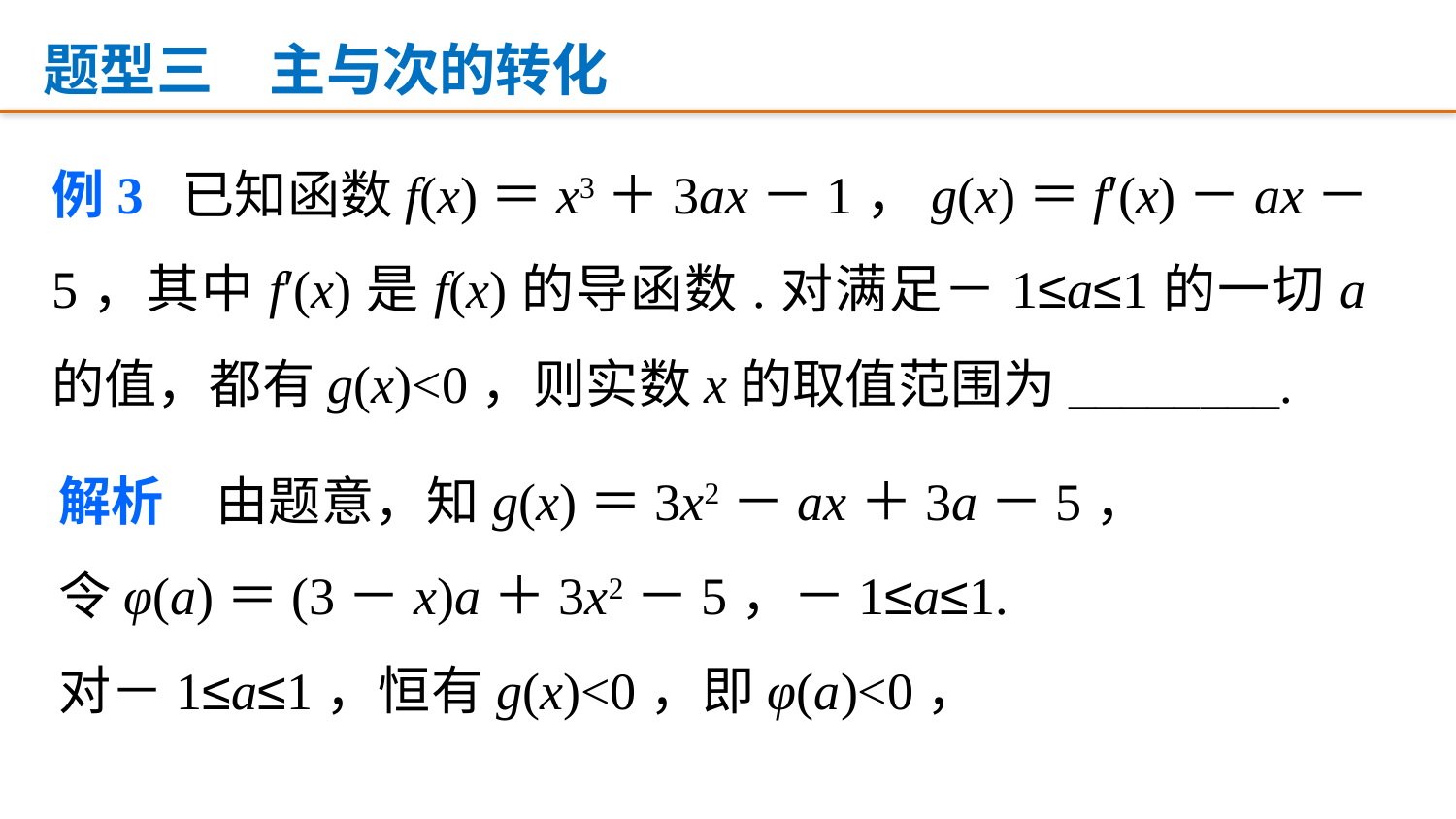

题型三　主与次的转化
例3  已知函数f(x)＝x3＋3ax－1，g(x)＝f′(x)－ax－5，其中f′(x)是f(x)的导函数.对满足－1≤a≤1的一切a的值，都有g(x)<0，则实数x的取值范围为________.
解析　由题意，知g(x)＝3x2－ax＋3a－5，
令φ(a)＝(3－x)a＋3x2－5，－1≤a≤1.
对－1≤a≤1，恒有g(x)<0，即φ(a)<0，